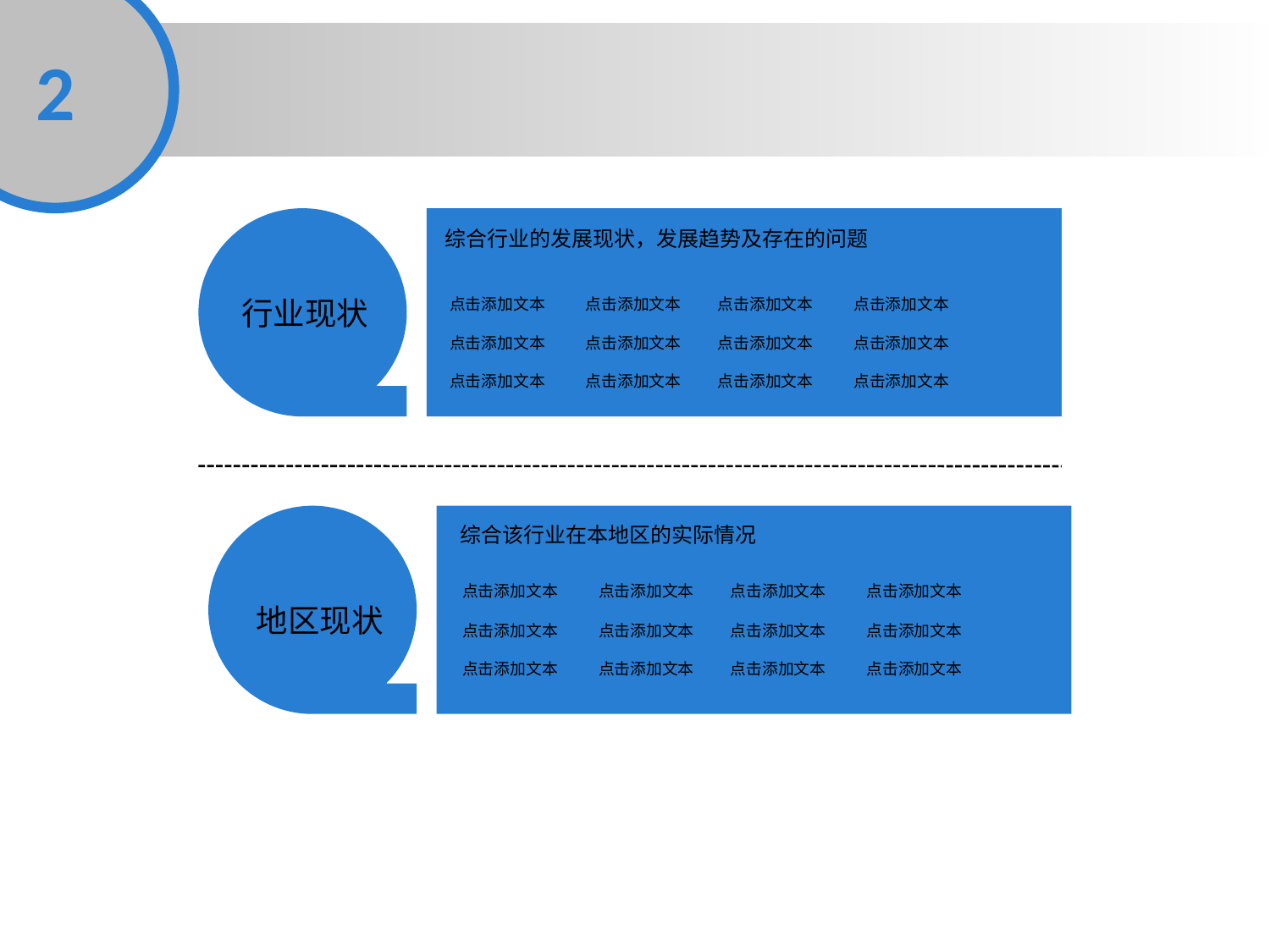

2

综合行业的发展现状，发展趋势及存在的问题
行业现状
点击添加文本
点击添加文本
点击添加文本
点击添加文本
点击添加文本
点击添加文本
点击添加文本
点击添加文本
点击添加文本
点击添加文本
点击添加文本
点击添加文本

综合该行业在本地区的实际情况
点击添加文本
点击添加文本
点击添加文本
点击添加文本
地区现状
点击添加文本
点击添加文本
点击添加文本
点击添加文本
点击添加文本
点击添加文本
点击添加文本
点击添加文本